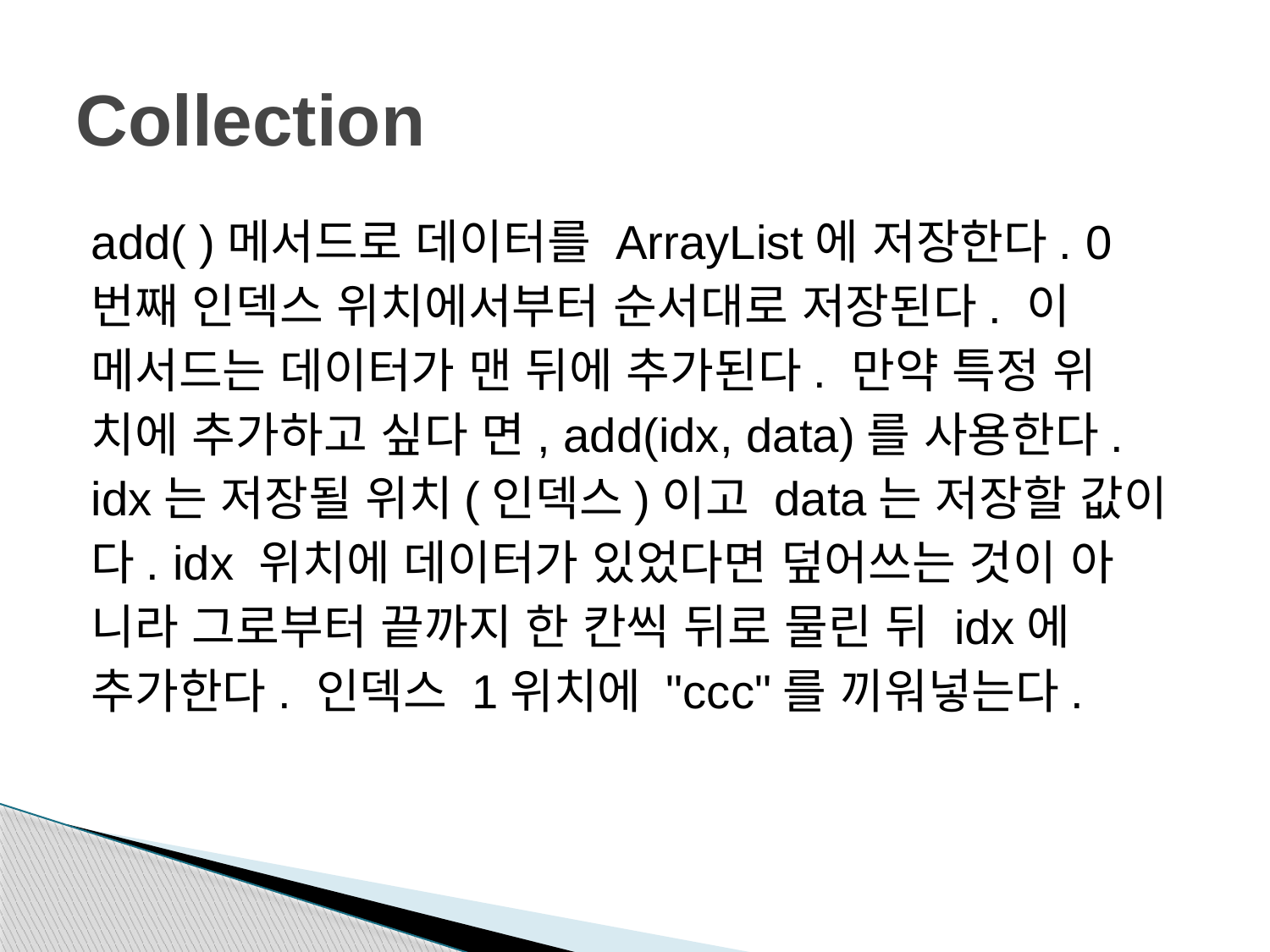

# Collection
add( )메서드로 데이터를 ArrayList에 저장한다. 0
번째 인덱스 위치에서부터 순서대로 저장된다. 이
메서드는 데이터가 맨 뒤에 추가된다. 만약 특정 위
치에 추가하고 싶다 면, add(idx, data)를 사용한다.
idx는 저장될 위치(인덱스)이고 data는 저장할 값이
다. idx 위치에 데이터가 있었다면 덮어쓰는 것이 아
니라 그로부터 끝까지 한 칸씩 뒤로 물린 뒤 idx에
추가한다. 인덱스 1위치에 "ccc"를 끼워넣는다.